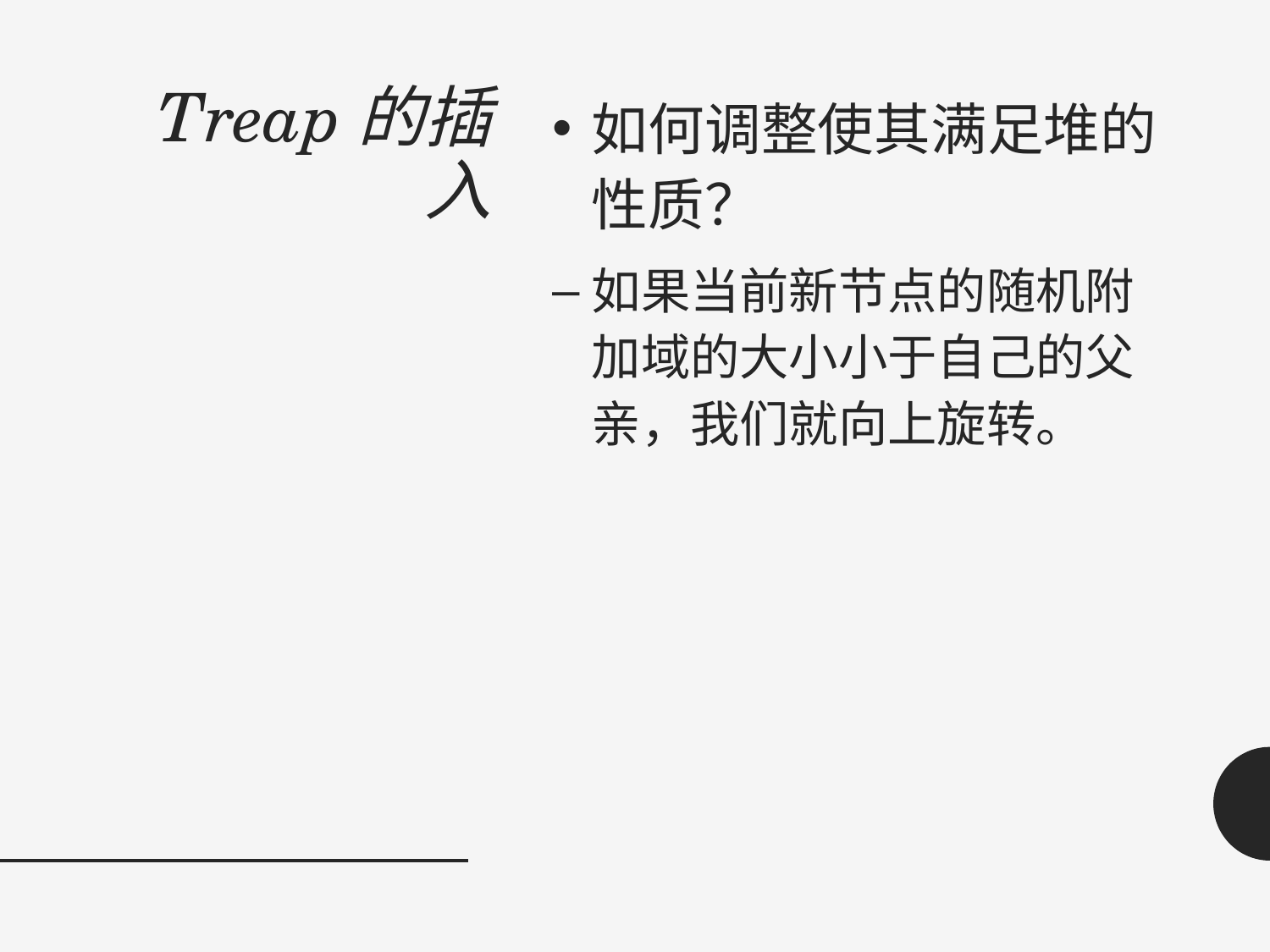

# Treap的插入
如何调整使其满足堆的性质？
如果当前新节点的随机附加域的大小小于自己的父亲，我们就向上旋转。